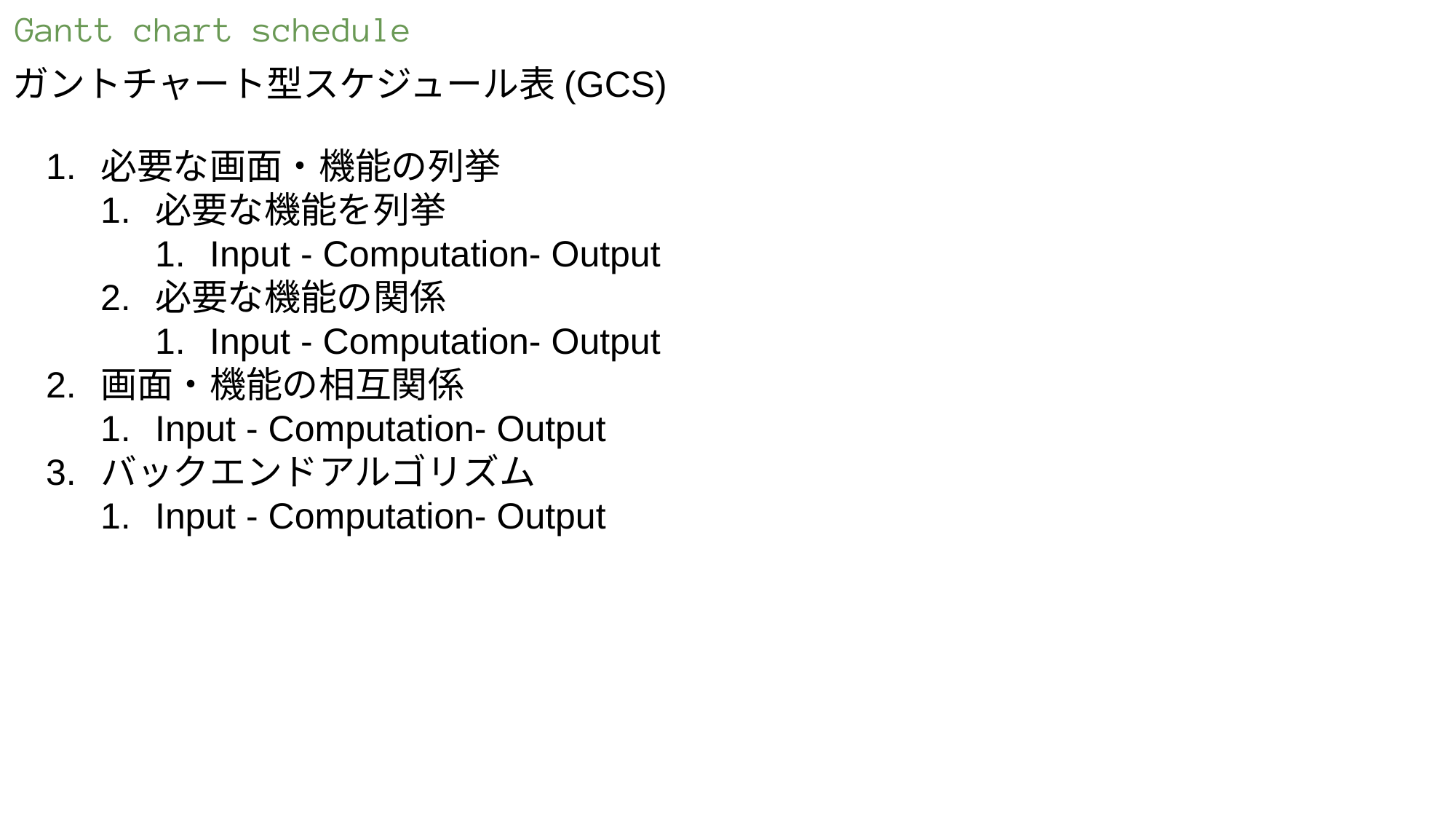

Gantt chart schedule
ガントチャート型スケジュール表(GCS)
必要な画面・機能の列挙
必要な機能を列挙
Input - Computation- Output
必要な機能の関係
Input - Computation- Output
画面・機能の相互関係
Input - Computation- Output
バックエンドアルゴリズム
Input - Computation- Output